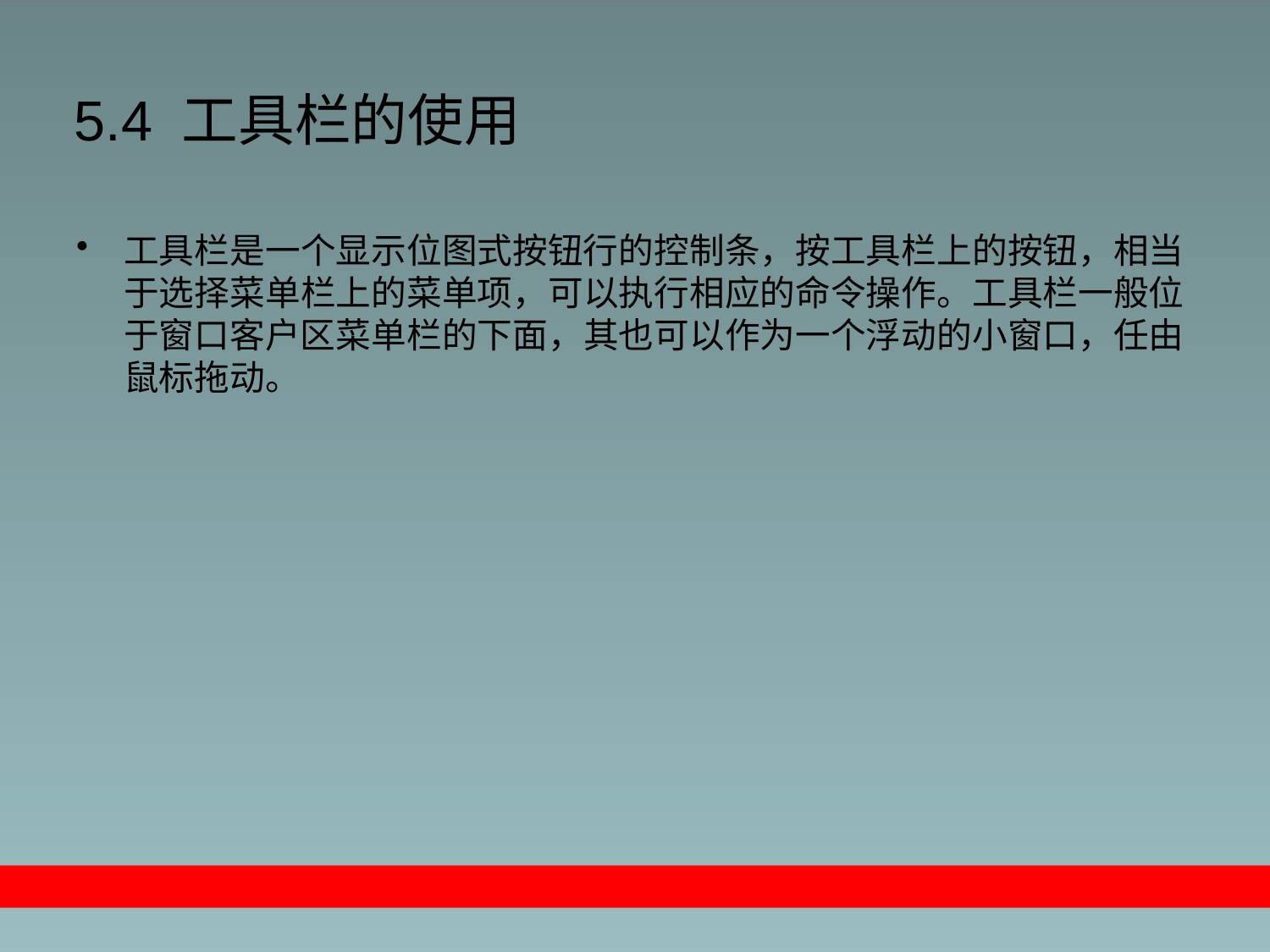

# 5.4 工具栏的使用
工具栏是一个显示位图式按钮行的控制条，按工具栏上的按钮，相当于选择菜单栏上的菜单项，可以执行相应的命令操作。工具栏一般位于窗口客户区菜单栏的下面，其也可以作为一个浮动的小窗口，任由鼠标拖动。